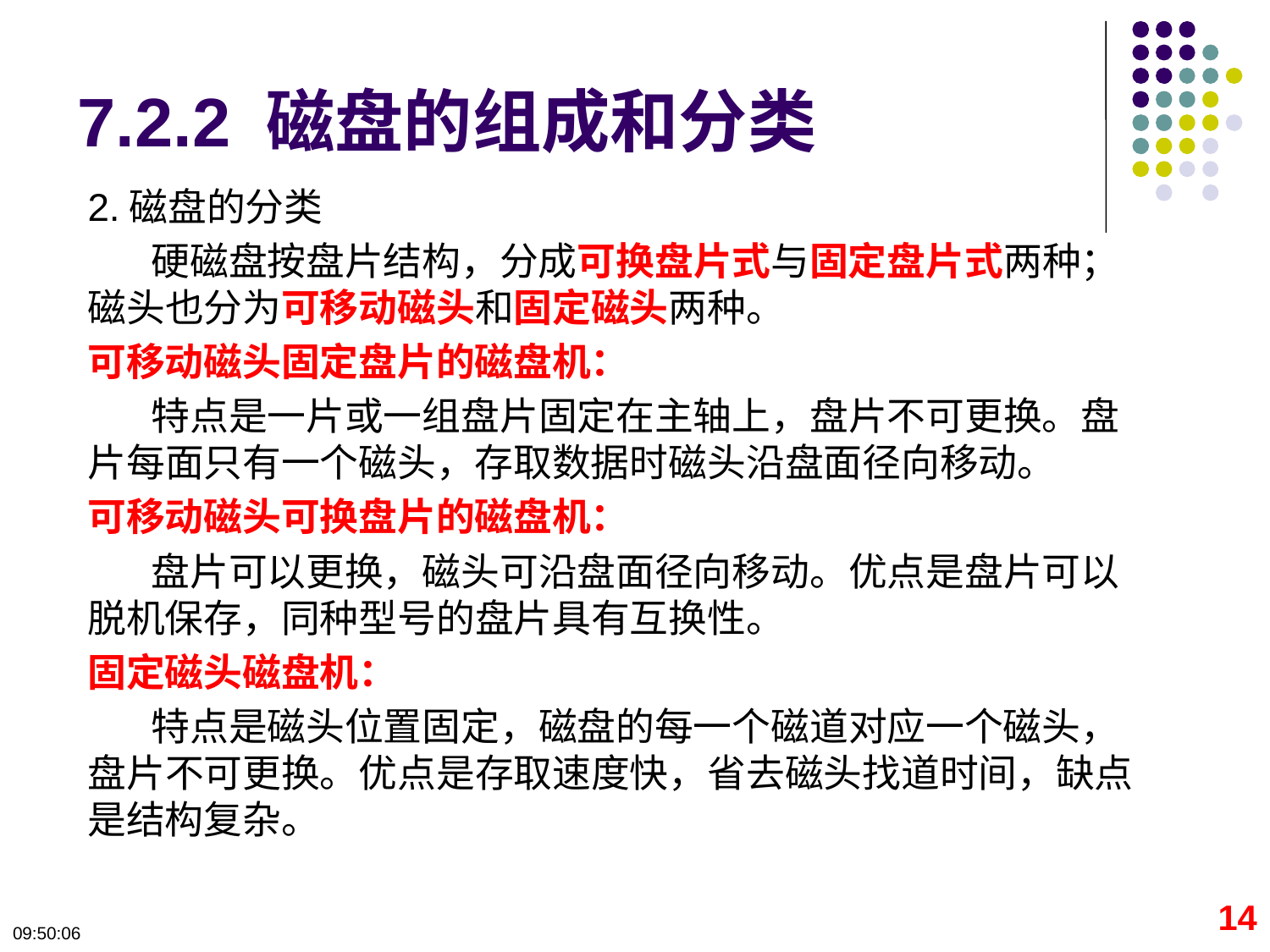

# 7.2.2 磁盘的组成和分类
2.磁盘的分类
硬磁盘按盘片结构，分成可换盘片式与固定盘片式两种；磁头也分为可移动磁头和固定磁头两种。
可移动磁头固定盘片的磁盘机：
特点是一片或一组盘片固定在主轴上，盘片不可更换。盘片每面只有一个磁头，存取数据时磁头沿盘面径向移动。
可移动磁头可换盘片的磁盘机：
盘片可以更换，磁头可沿盘面径向移动。优点是盘片可以脱机保存，同种型号的盘片具有互换性。
固定磁头磁盘机：
特点是磁头位置固定，磁盘的每一个磁道对应一个磁头，盘片不可更换。优点是存取速度快，省去磁头找道时间，缺点是结构复杂。
14
09:50:06